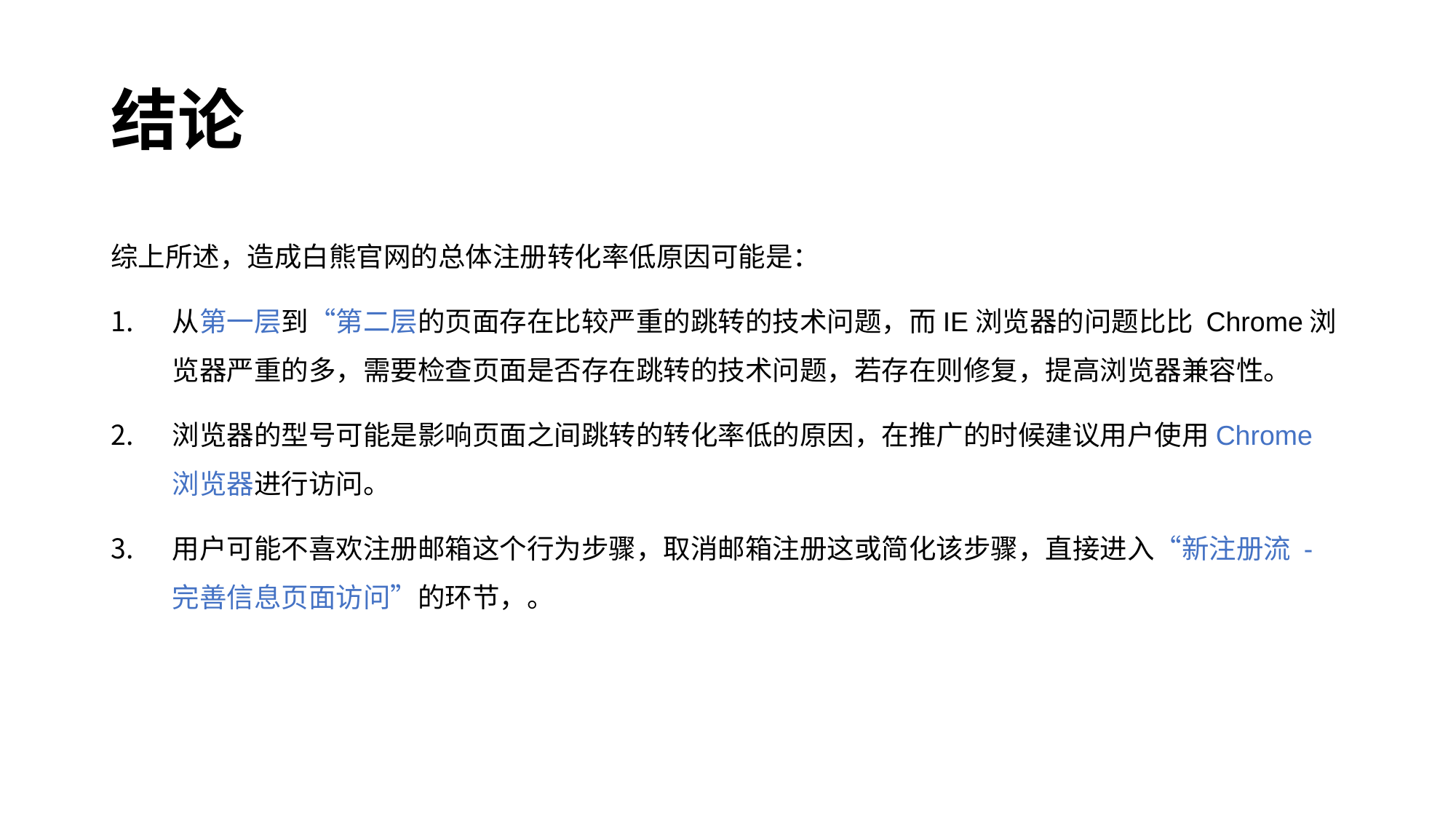

# 结论
综上所述，造成白熊官网的总体注册转化率低原因可能是：
从第一层到“第二层的页面存在比较严重的跳转的技术问题，而IE浏览器的问题比比 Chrome浏览器严重的多，需要检查页面是否存在跳转的技术问题，若存在则修复，提高浏览器兼容性。
浏览器的型号可能是影响页面之间跳转的转化率低的原因，在推广的时候建议用户使用Chrome浏览器进行访问。
用户可能不喜欢注册邮箱这个行为步骤，取消邮箱注册这或简化该步骤，直接进入“新注册流 - 完善信息页面访问”的环节，。